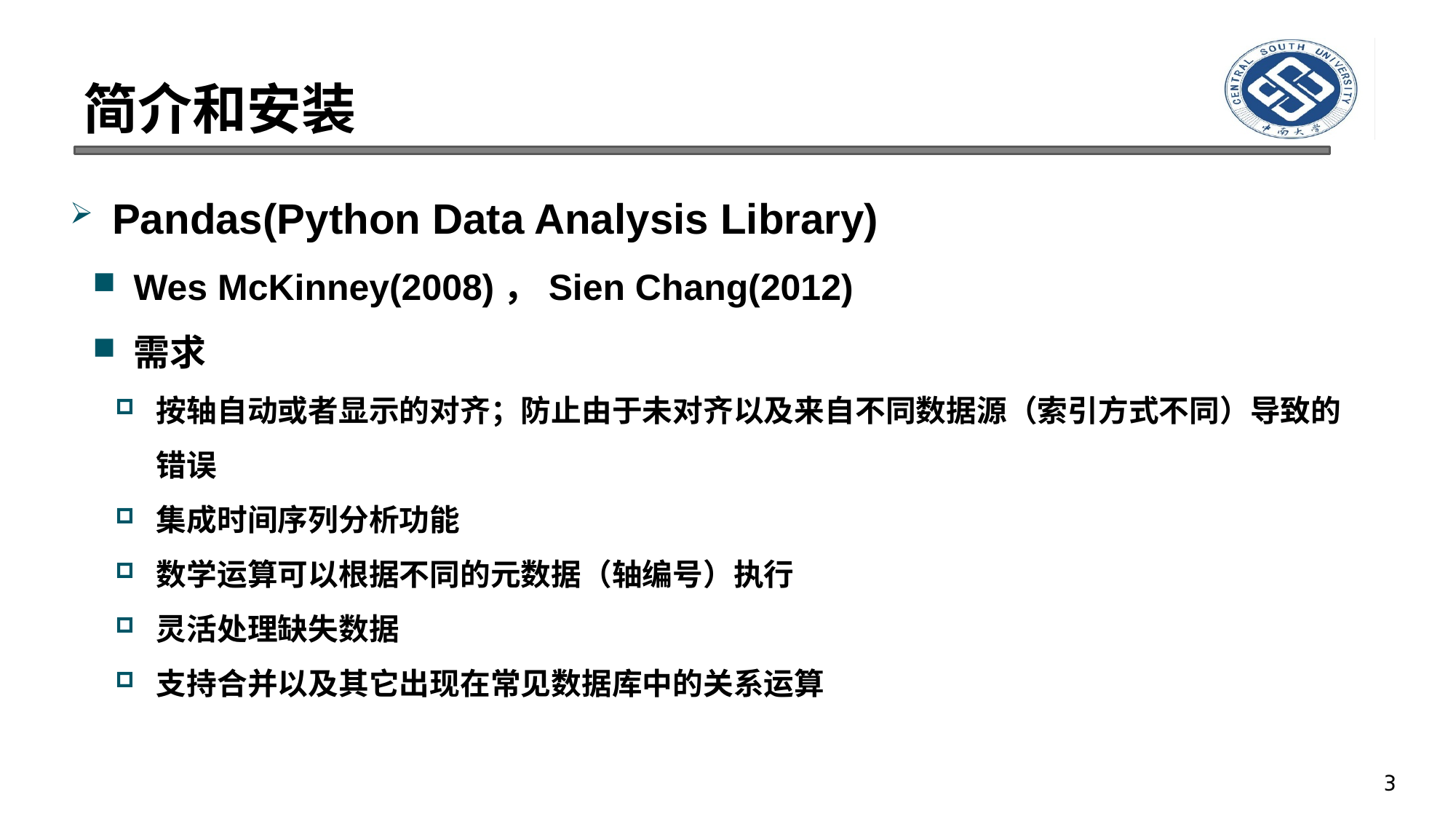

# 简介和安装
Pandas(Python Data Analysis Library)
Wes McKinney(2008)，Sien Chang(2012)
需求
按轴自动或者显示的对齐；防止由于未对齐以及来自不同数据源（索引方式不同）导致的错误
集成时间序列分析功能
数学运算可以根据不同的元数据（轴编号）执行
灵活处理缺失数据
支持合并以及其它出现在常见数据库中的关系运算
3